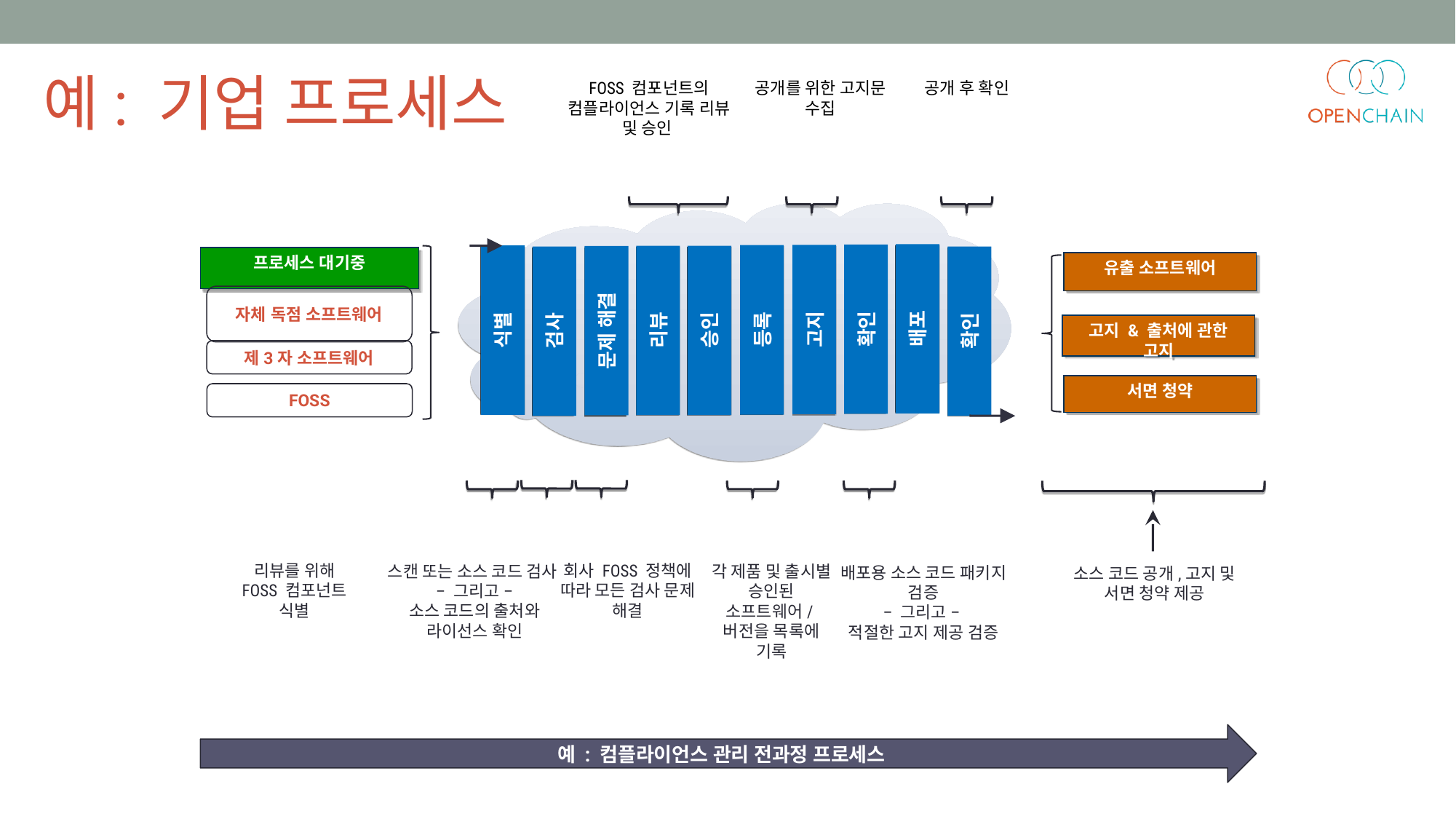

예: 기업 프로세스
FOSS 컴포넌트의 컴플라이언스 기록 리뷰 및 승인
공개 후 확인
공개를 위한 고지문 수집

프로세스 대기중

유출 소프트웨어

자체 독점 소프트웨어
배포
확인
고지
등록
식별
리뷰
승인
문제 해결
검사
확인
고지 & 출처에 관한 고지
제3자 소프트웨어
서면 청약

FOSS

리뷰를 위해 FOSS 컴포넌트 식별
회사 FOSS 정책에 따라 모든 검사 문제 해결
스캔 또는 소스 코드 검사
– 그리고 –
소스 코드의 출처와 라이선스 확인
각 제품 및 출시별 승인된 소프트웨어/버전을 목록에 기록

배포용 소스 코드 패키지 검증
– 그리고 –
적절한 고지 제공 검증

소스 코드 공개,고지 및 서면 청약 제공

예 : 컴플라이언스 관리 전과정 프로세스